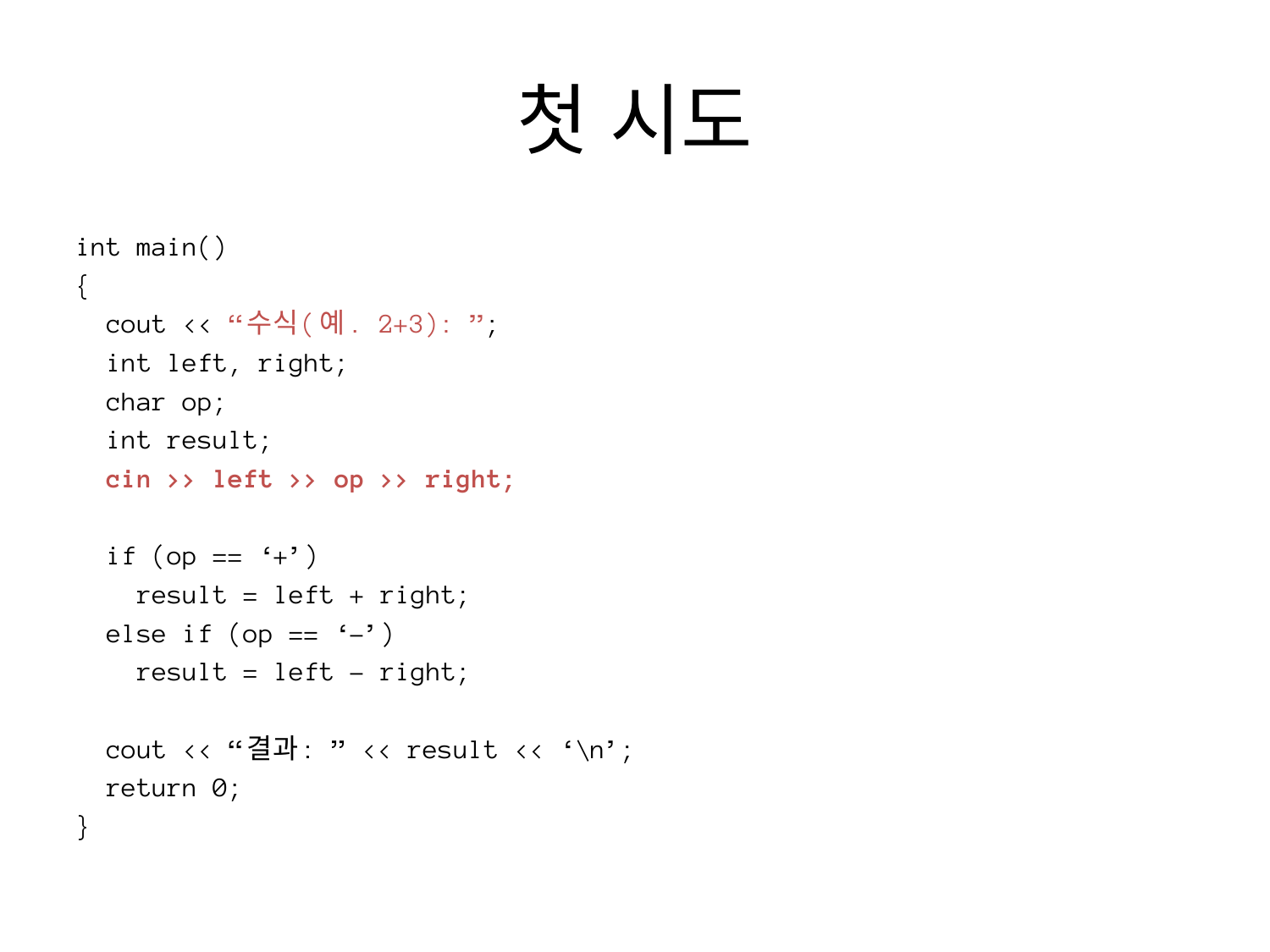

# 첫 시도
int main()
{
  cout << “수식(예. 2+3): ”;
  int left, right;
  char op;
  int result;
  cin >> left >> op >> right;

  if (op == ‘+’)
    result = left + right;
  else if (op == ‘-’)
    result = left - right;

  cout << “결과: ” << result << ‘\n’;
  return 0;
}